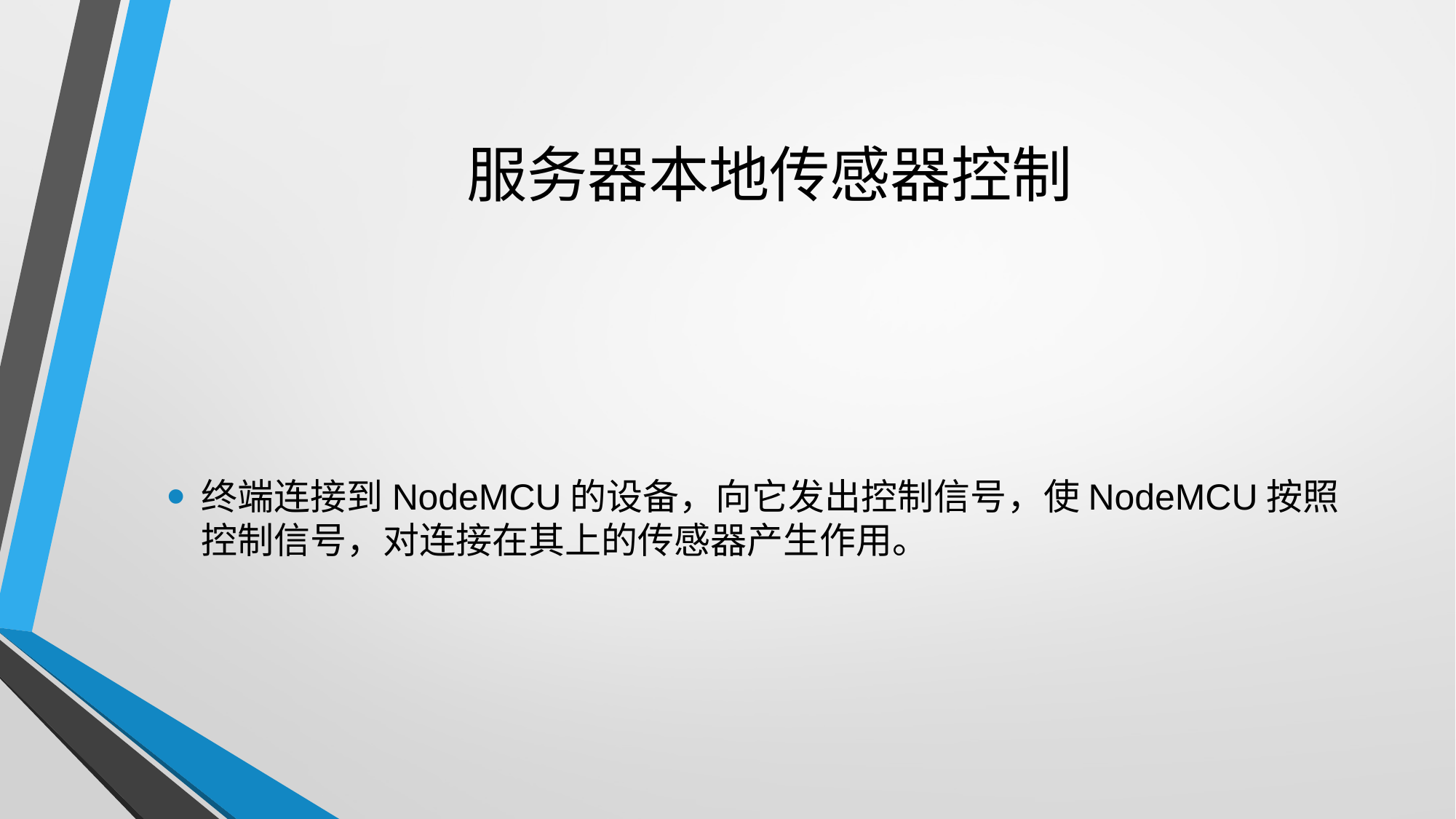

# 服务器本地传感器控制
终端连接到NodeMCU的设备，向它发出控制信号，使NodeMCU按照控制信号，对连接在其上的传感器产生作用。